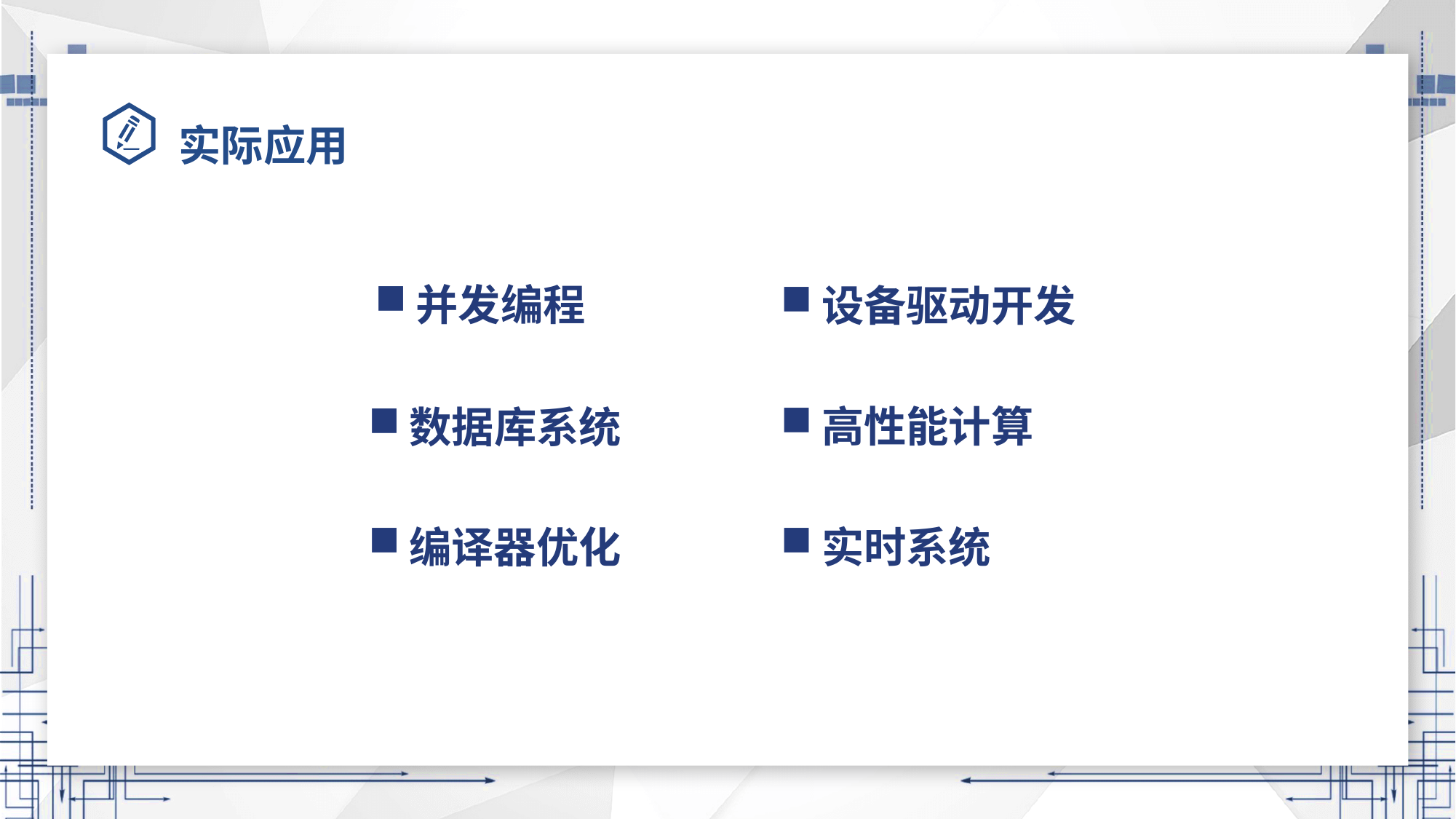

# 实际应用

并发编程
设备驱动开发
高性能计算
数据库系统
编译器优化
实时系统